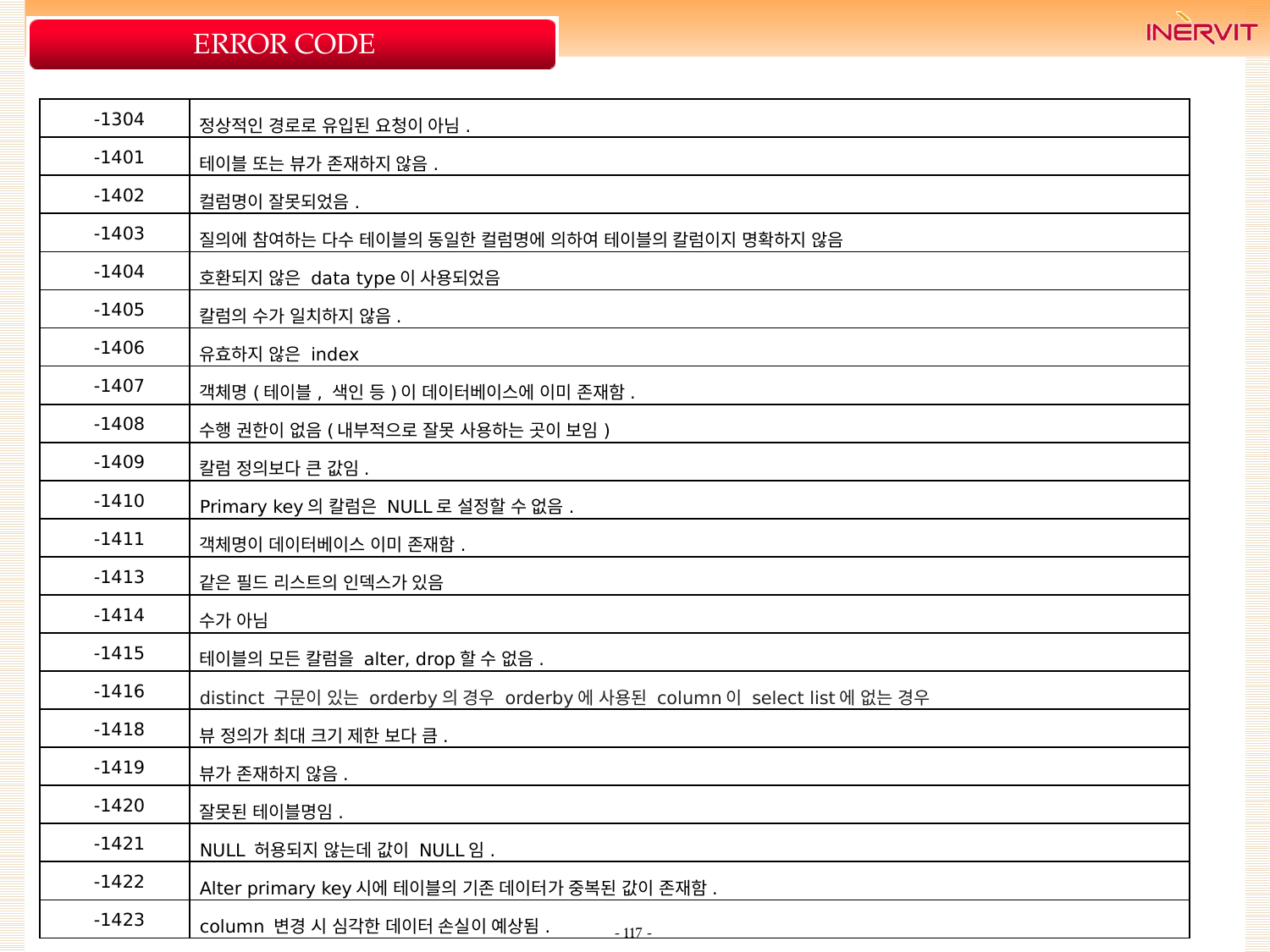

# ERROR CODE
| -1304 | 정상적인 경로로 유입된 요청이 아님. |
| --- | --- |
| -1401 | 테이블 또는 뷰가 존재하지 않음. |
| -1402 | 컬럼명이 잘못되었음. |
| -1403 | 질의에 참여하는 다수 테이블의 동일한 컬럼명에 의하여 테이블의 칼럼이지 명확하지 않음 |
| -1404 | 호환되지 않은 data type이 사용되었음 |
| -1405 | 칼럼의 수가 일치하지 않음. |
| -1406 | 유효하지 않은 index |
| -1407 | 객체명(테이블, 색인 등)이 데이터베이스에 이미 존재함. |
| -1408 | 수행 권한이 없음(내부적으로 잘못 사용하는 곳이 보임) |
| -1409 | 칼럼 정의보다 큰 값임. |
| -1410 | Primary key의 칼럼은 NULL로 설정할 수 없음. |
| -1411 | 객체명이 데이터베이스 이미 존재함. |
| -1413 | 같은 필드 리스트의 인덱스가 있음 |
| -1414 | 수가 아님 |
| -1415 | 테이블의 모든 칼럼을 alter, drop할 수 없음. |
| -1416 | distinct 구문이 있는 orderby의 경우 orderby에 사용된 column이 select list에 없는 경우 |
| -1418 | 뷰 정의가 최대 크기 제한 보다 큼. |
| -1419 | 뷰가 존재하지 않음. |
| -1420 | 잘못된 테이블명임. |
| -1421 | NULL 허용되지 않는데 값이 NULL임. |
| -1422 | Alter primary key시에 테이블의 기존 데이터가 중복된 값이 존재함. |
| -1423 | column 변경 시 심각한 데이터 손실이 예상됨. |
- 117 -